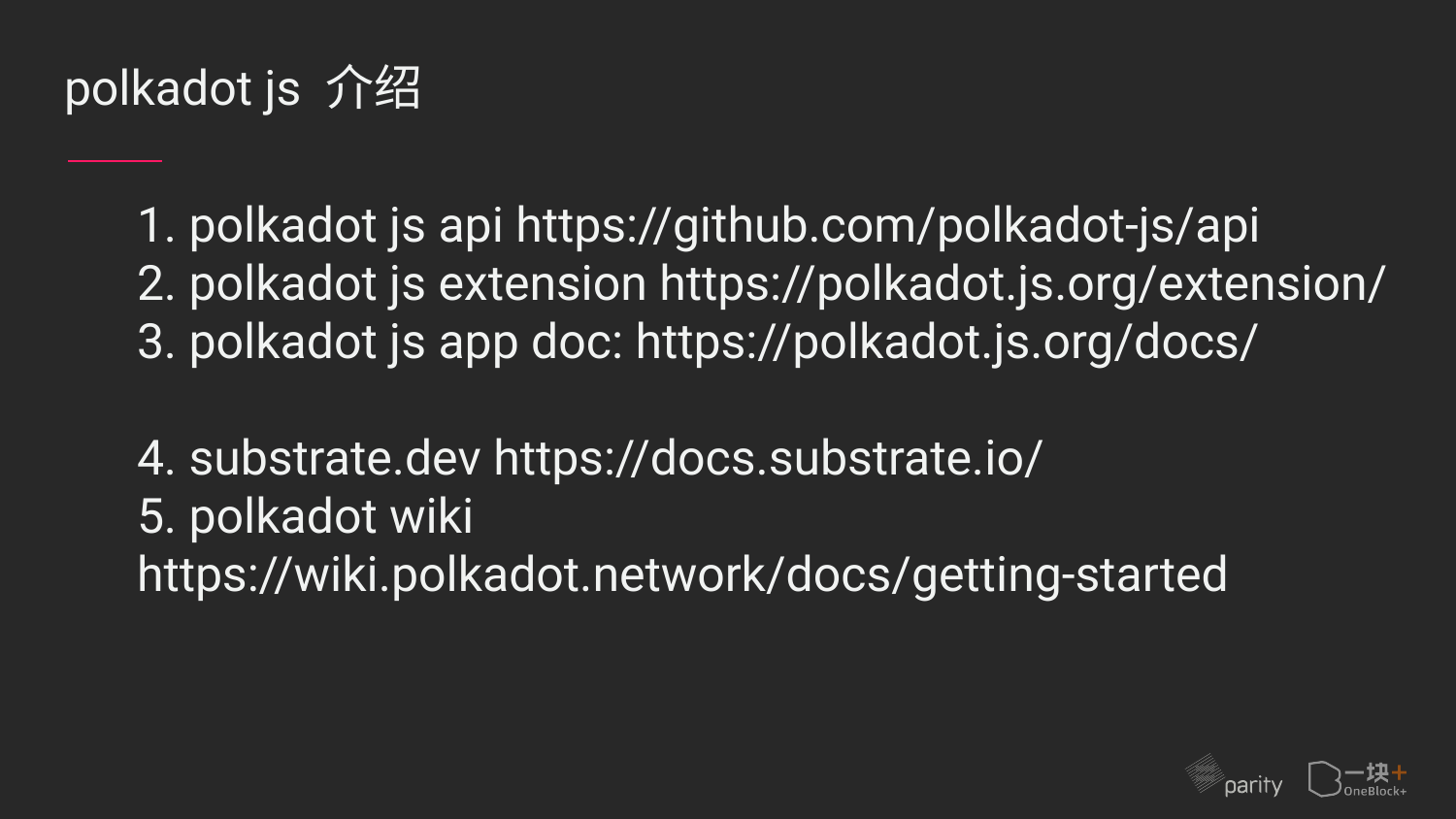

polkadot js 介绍
1. polkadot js api https://github.com/polkadot-js/api
2. polkadot js extension https://polkadot.js.org/extension/
3. polkadot js app doc: https://polkadot.js.org/docs/

4. substrate.dev https://docs.substrate.io/
5. polkadot wiki https://wiki.polkadot.network/docs/getting-started